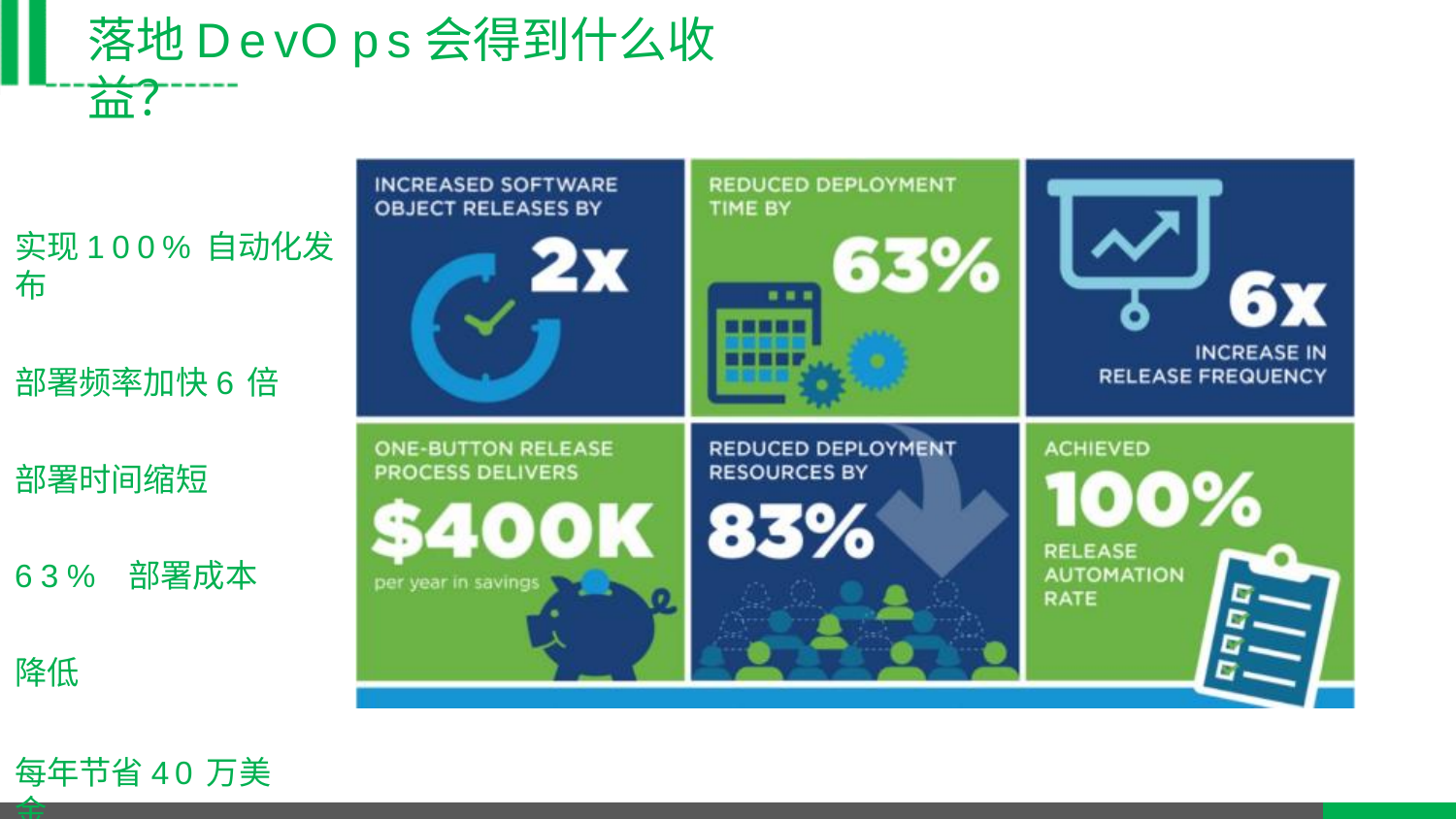

# 落地DevOps会得到什么收益？

实现100%自动化发布
部署频率加快6倍 部署时间缩短63% 部署成本降低

每年节省40万美金